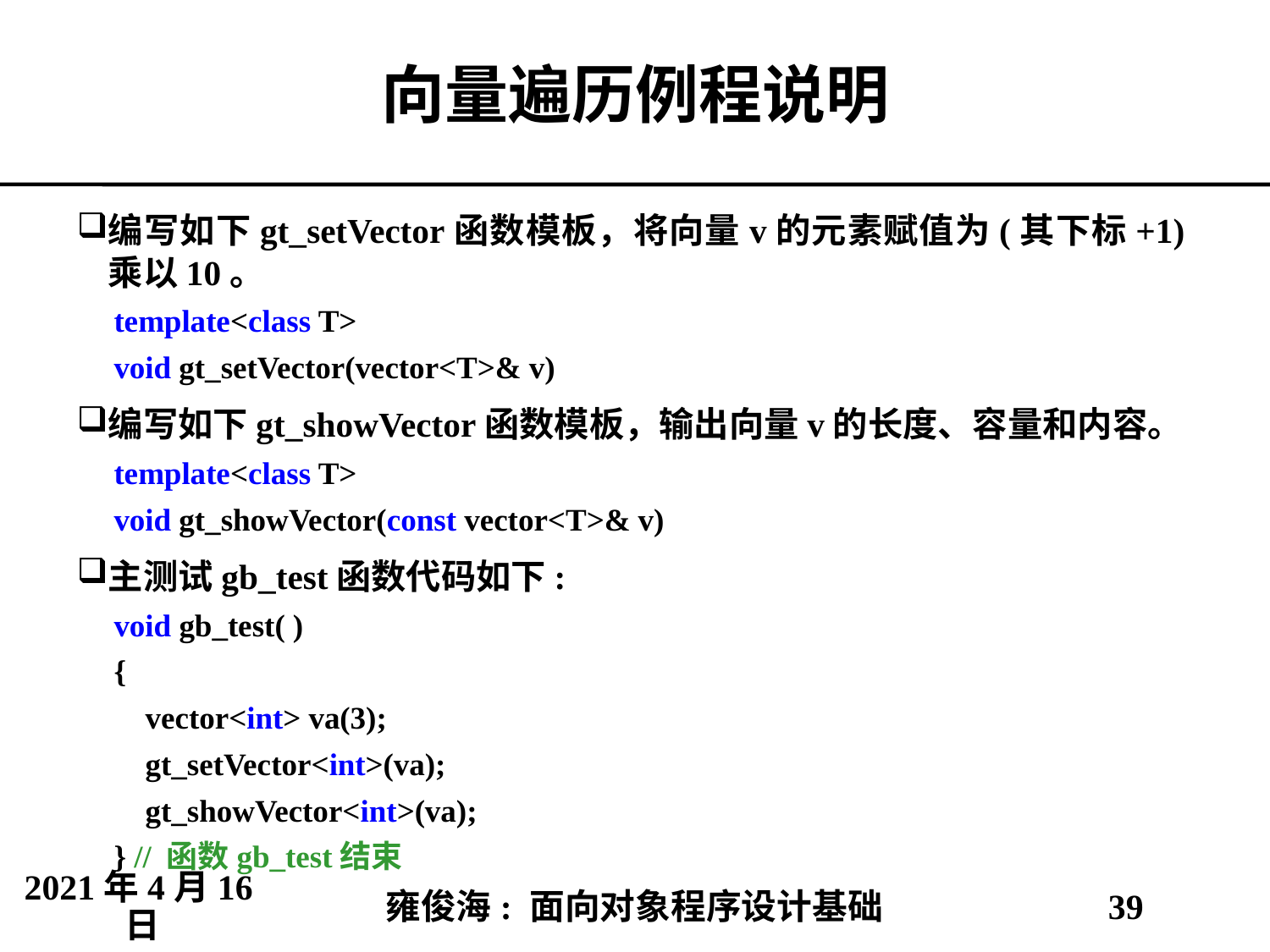

# 向量遍历例程说明

编写如下gt_setVector函数模板，将向量v的元素赋值为(其下标+1)乘以10。
template<class T>
void gt_setVector(vector<T>& v)
编写如下gt_showVector函数模板，输出向量v的长度、容量和内容。
template<class T>
void gt_showVector(const vector<T>& v)
主测试gb_test函数代码如下:
void gb_test( )
{
    vector<int> va(3);
    gt_setVector<int>(va);
    gt_showVector<int>(va);
} // 函数gb_test结束
2021年4月16日
雍俊海: 面向对象程序设计基础
39